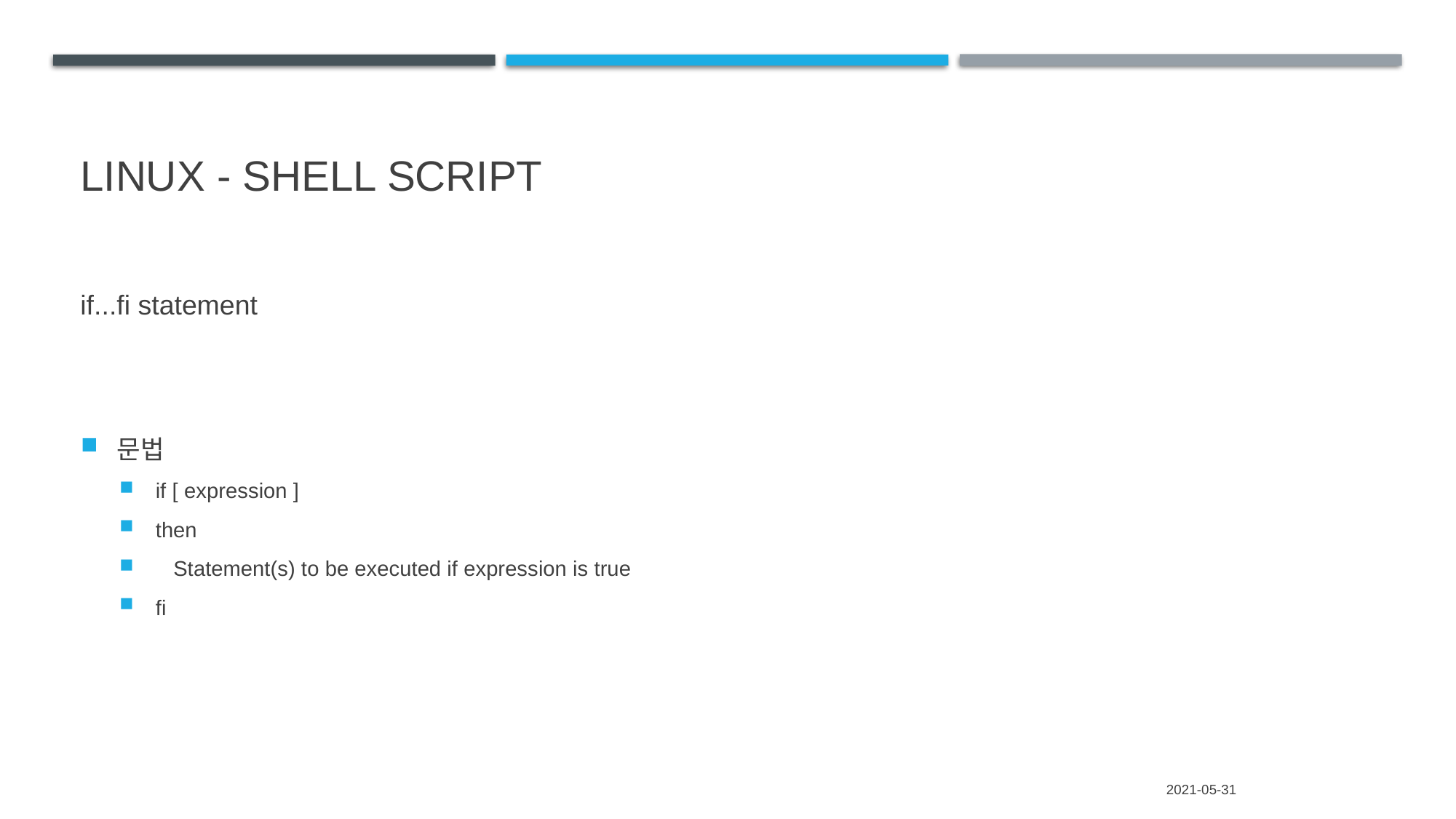

# Linux - shell script
if...fi statement
문법
if [ expression ]
then
   Statement(s) to be executed if expression is true
fi
2021-05-31